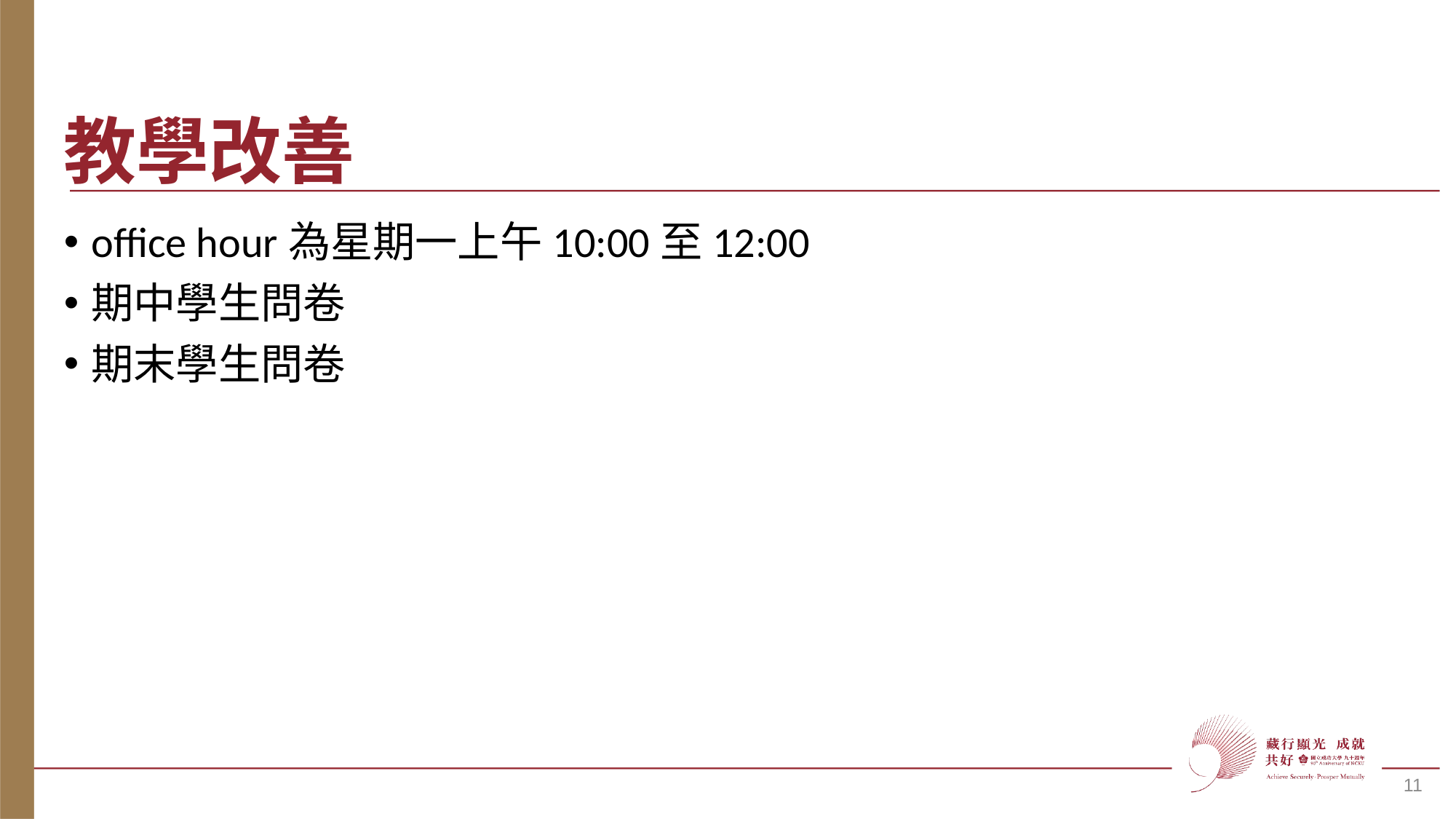

# 教學改善
office hour為星期一上午10:00至12:00
期中學生問卷
期末學生問卷

11